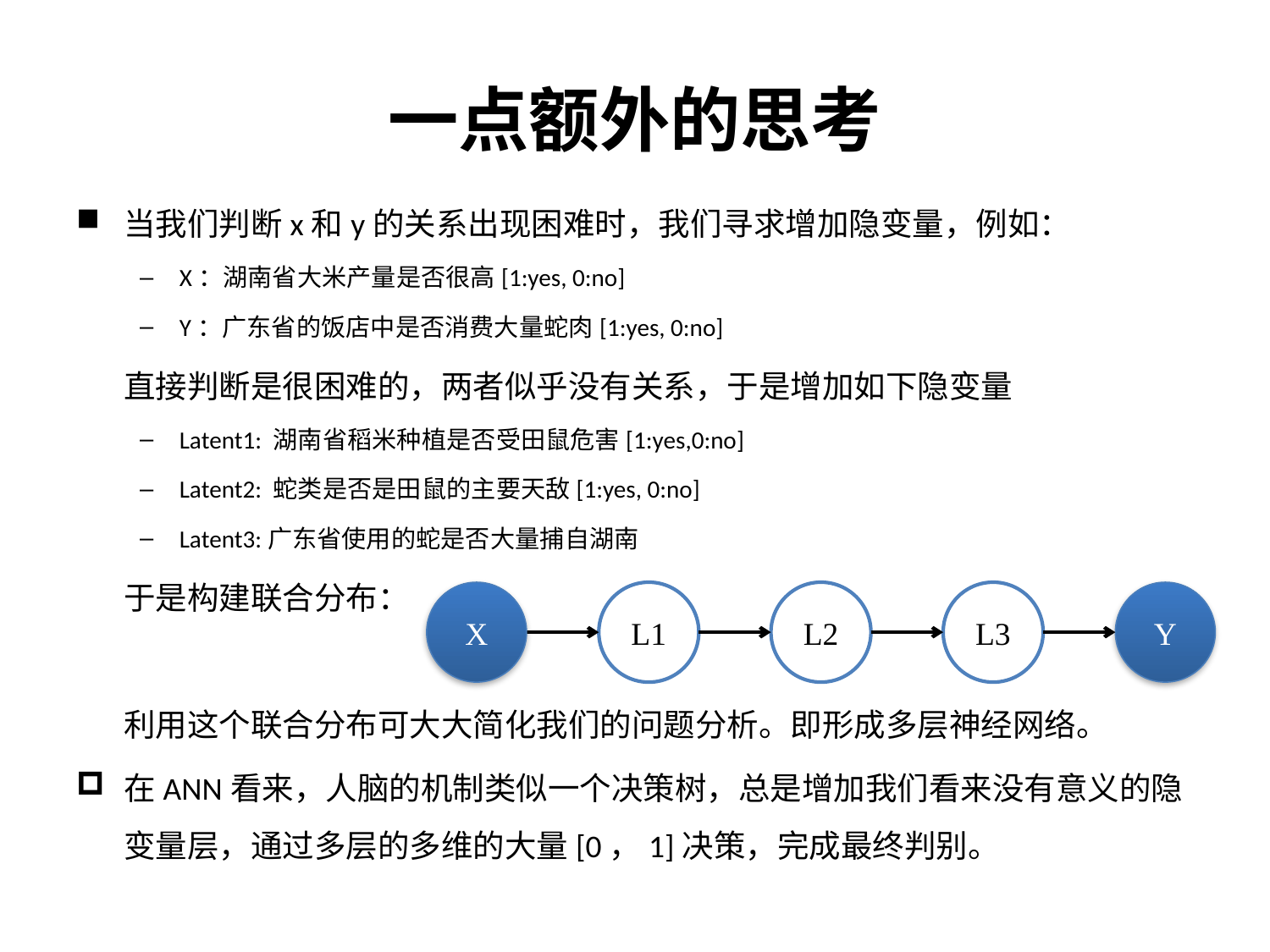

# 一点额外的思考
当我们判断x和y的关系出现困难时，我们寻求增加隐变量，例如：
X：湖南省大米产量是否很高[1:yes, 0:no]
Y：广东省的饭店中是否消费大量蛇肉[1:yes, 0:no]
	直接判断是很困难的，两者似乎没有关系，于是增加如下隐变量
Latent1: 湖南省稻米种植是否受田鼠危害[1:yes,0:no]
Latent2: 蛇类是否是田鼠的主要天敌[1:yes, 0:no]
Latent3:广东省使用的蛇是否大量捕自湖南
	于是构建联合分布：

	利用这个联合分布可大大简化我们的问题分析。即形成多层神经网络。
在ANN看来，人脑的机制类似一个决策树，总是增加我们看来没有意义的隐变量层，通过多层的多维的大量[0，1]决策，完成最终判别。

X
L1
L2
L3
Y